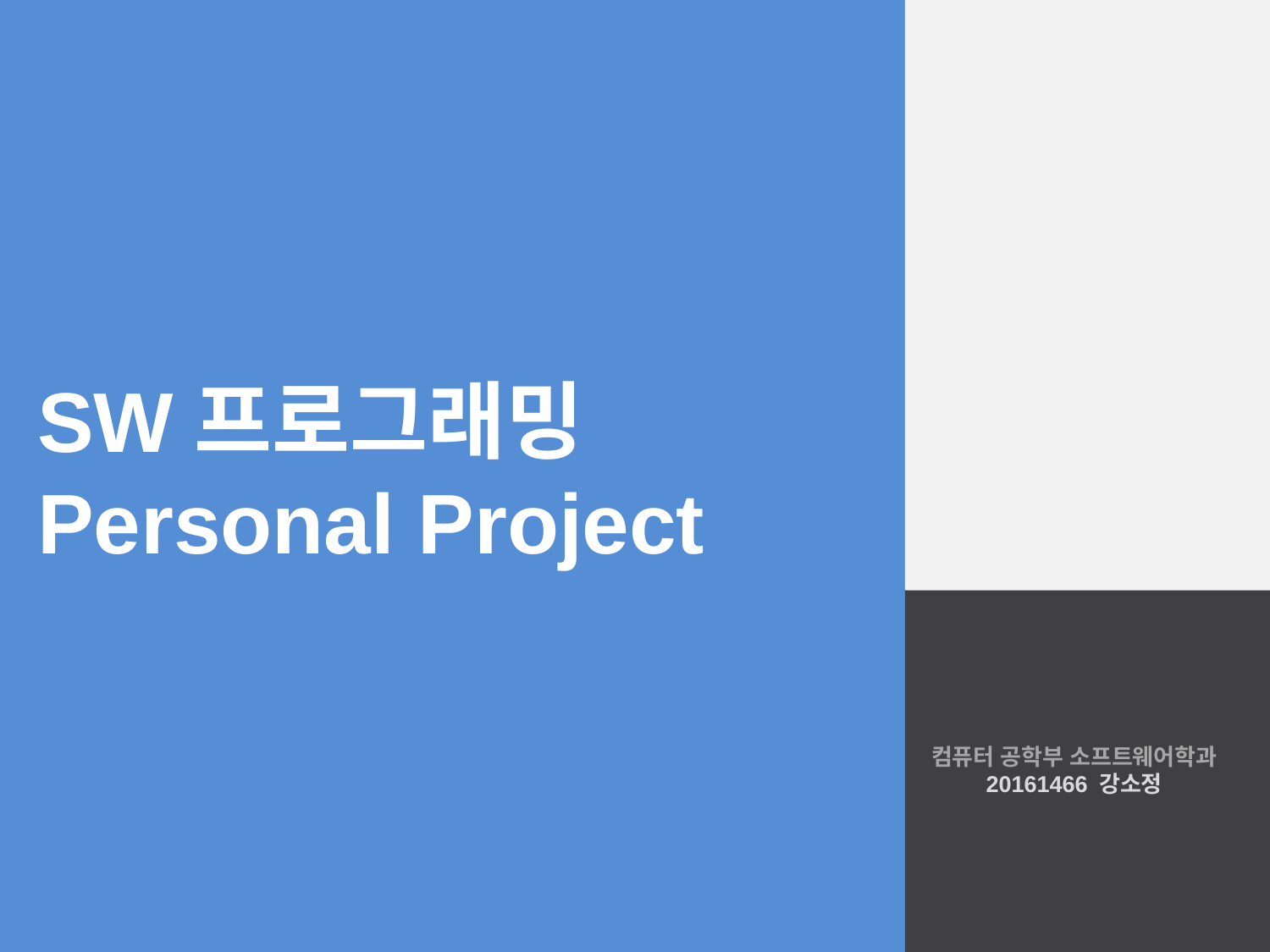

SW프로그래밍
Personal Project

컴퓨터 공학부 소프트웨어학과
20161466 강소정